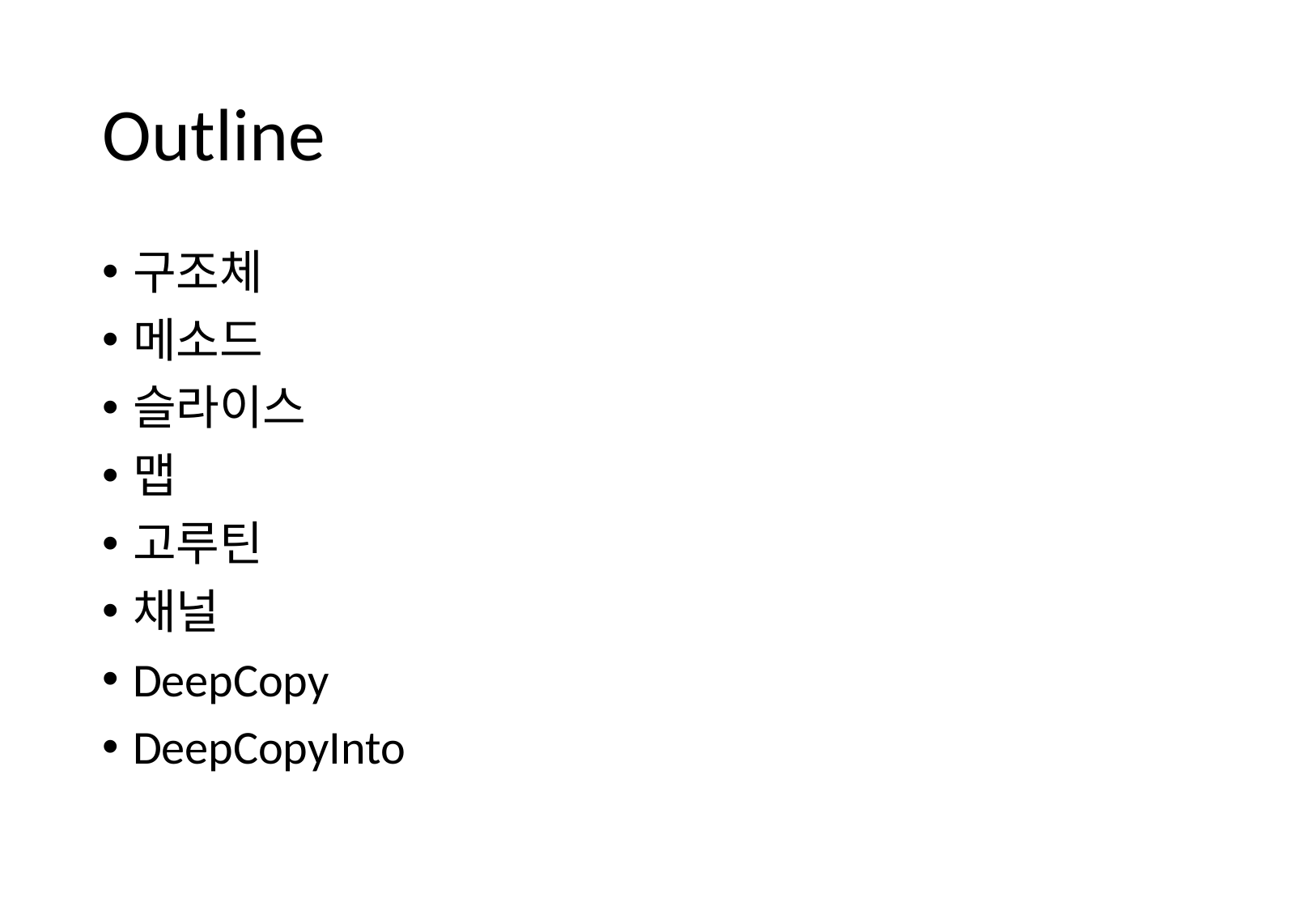

# Outline
구조체
메소드
슬라이스
맵
고루틴
채널
DeepCopy
DeepCopyInto